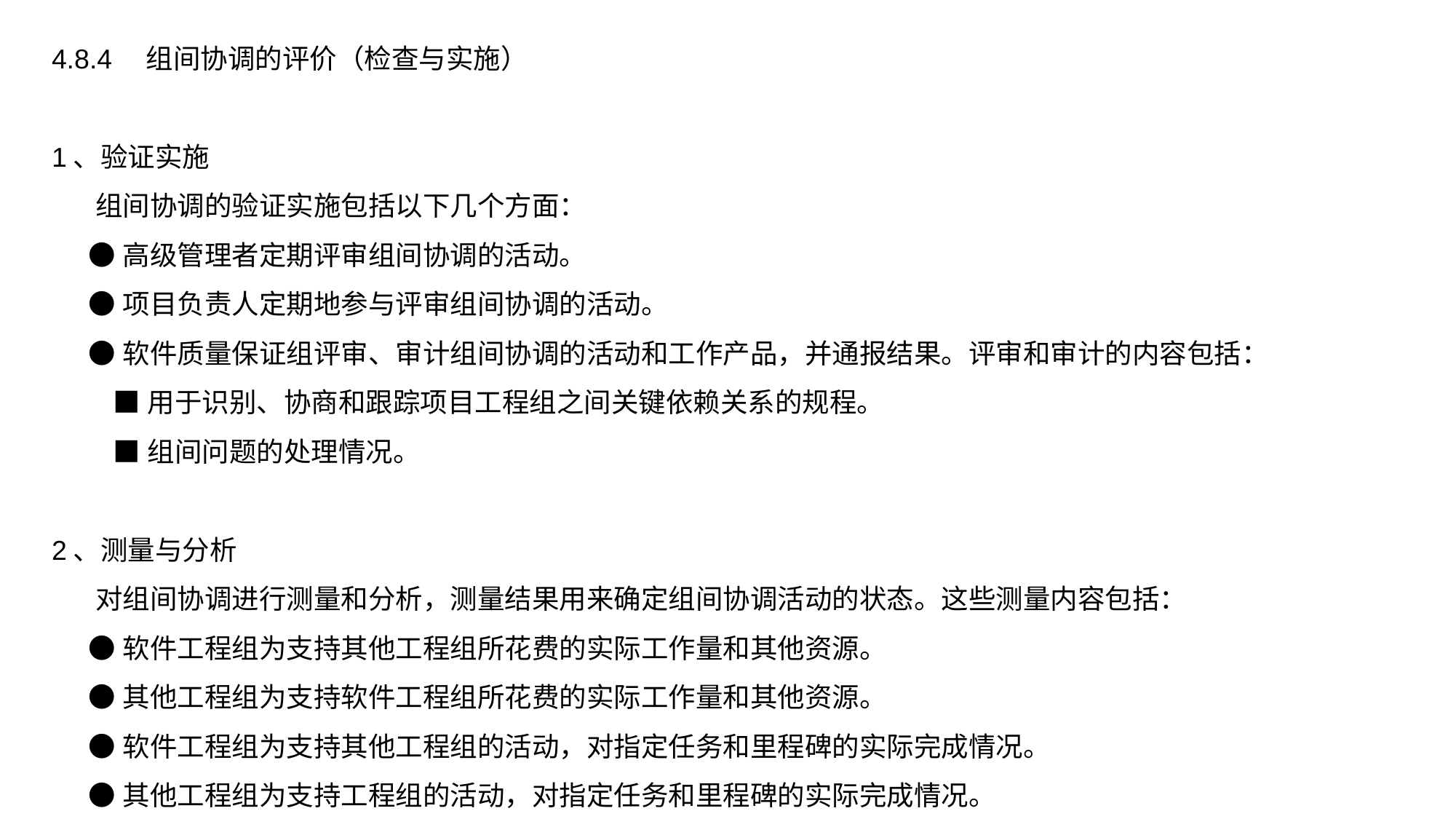

4.8.4　组间协调的评价（检查与实施）

1、验证实施
      组间协调的验证实施包括以下几个方面：
      ●高级管理者定期评审组间协调的活动。
      ●项目负责人定期地参与评审组间协调的活动。
      ●软件质量保证组评审、审计组间协调的活动和工作产品，并通报结果。评审和审计的内容包括：
          ■用于识别、协商和跟踪项目工程组之间关键依赖关系的规程。
          ■组间问题的处理情况。

2、测量与分析
      对组间协调进行测量和分析，测量结果用来确定组间协调活动的状态。这些测量内容包括：
      ●软件工程组为支持其他工程组所花费的实际工作量和其他资源。
      ●其他工程组为支持软件工程组所花费的实际工作量和其他资源。
      ●软件工程组为支持其他工程组的活动，对指定任务和里程碑的实际完成情况。
      ●其他工程组为支持工程组的活动，对指定任务和里程碑的实际完成情况。